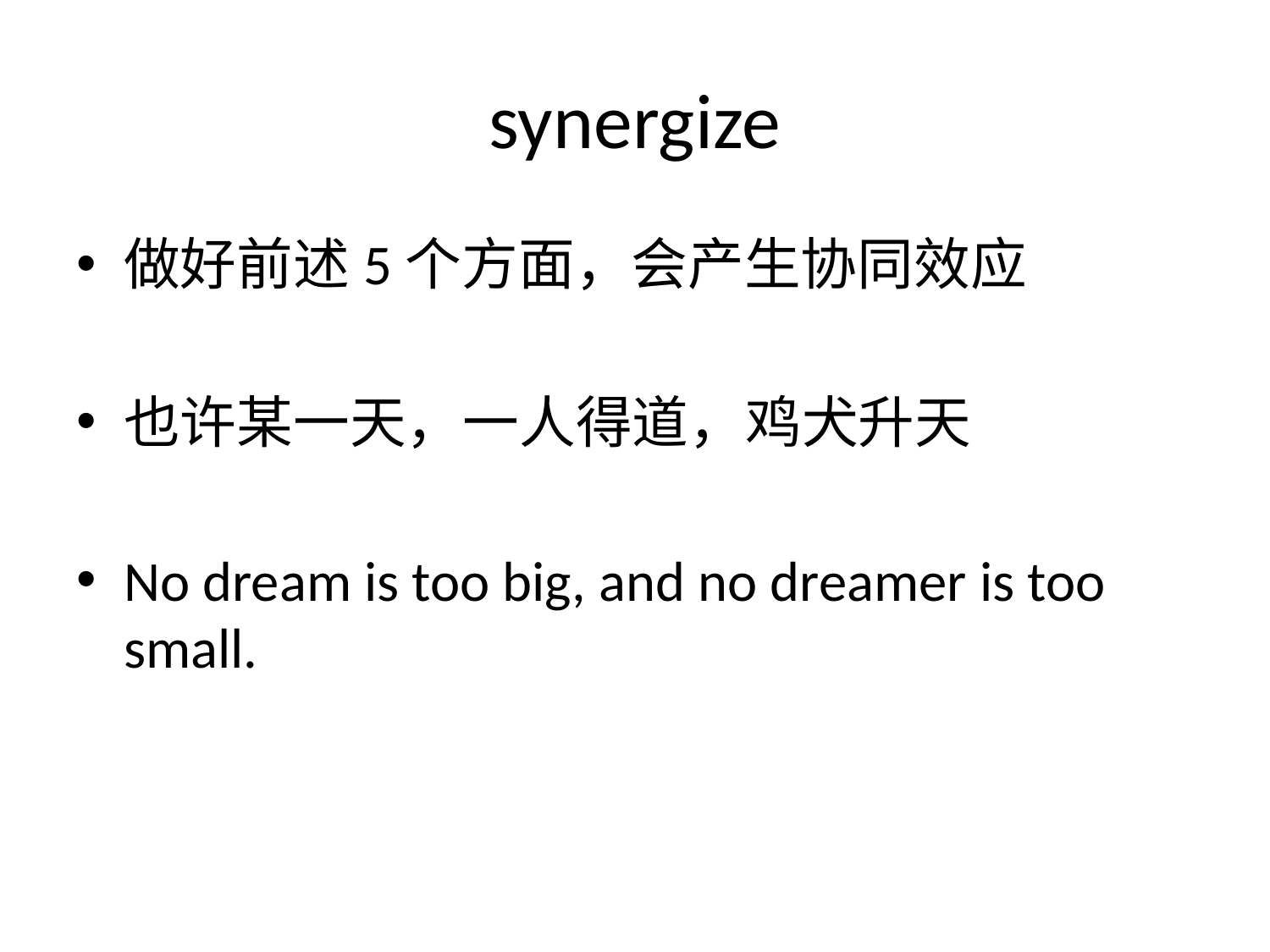

# synergize
做好前述5个方面，会产生协同效应

也许某一天，一人得道，鸡犬升天

No dream is too big, and no dreamer is too small.